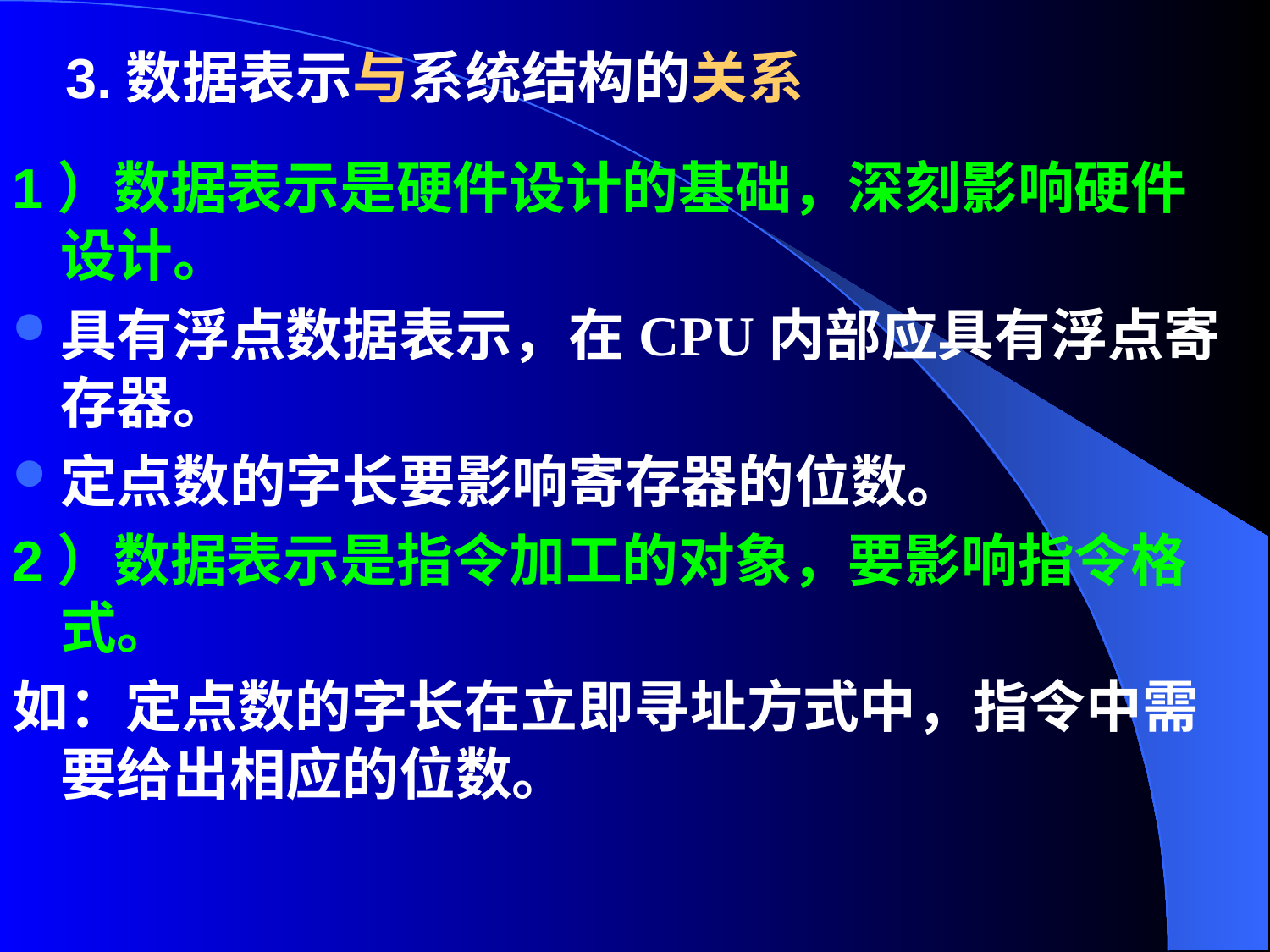

# 3.数据表示与系统结构的关系
1）数据表示是硬件设计的基础，深刻影响硬件设计。
具有浮点数据表示，在CPU内部应具有浮点寄存器。
定点数的字长要影响寄存器的位数。
2）数据表示是指令加工的对象，要影响指令格式。
如：定点数的字长在立即寻址方式中，指令中需要给出相应的位数。

3